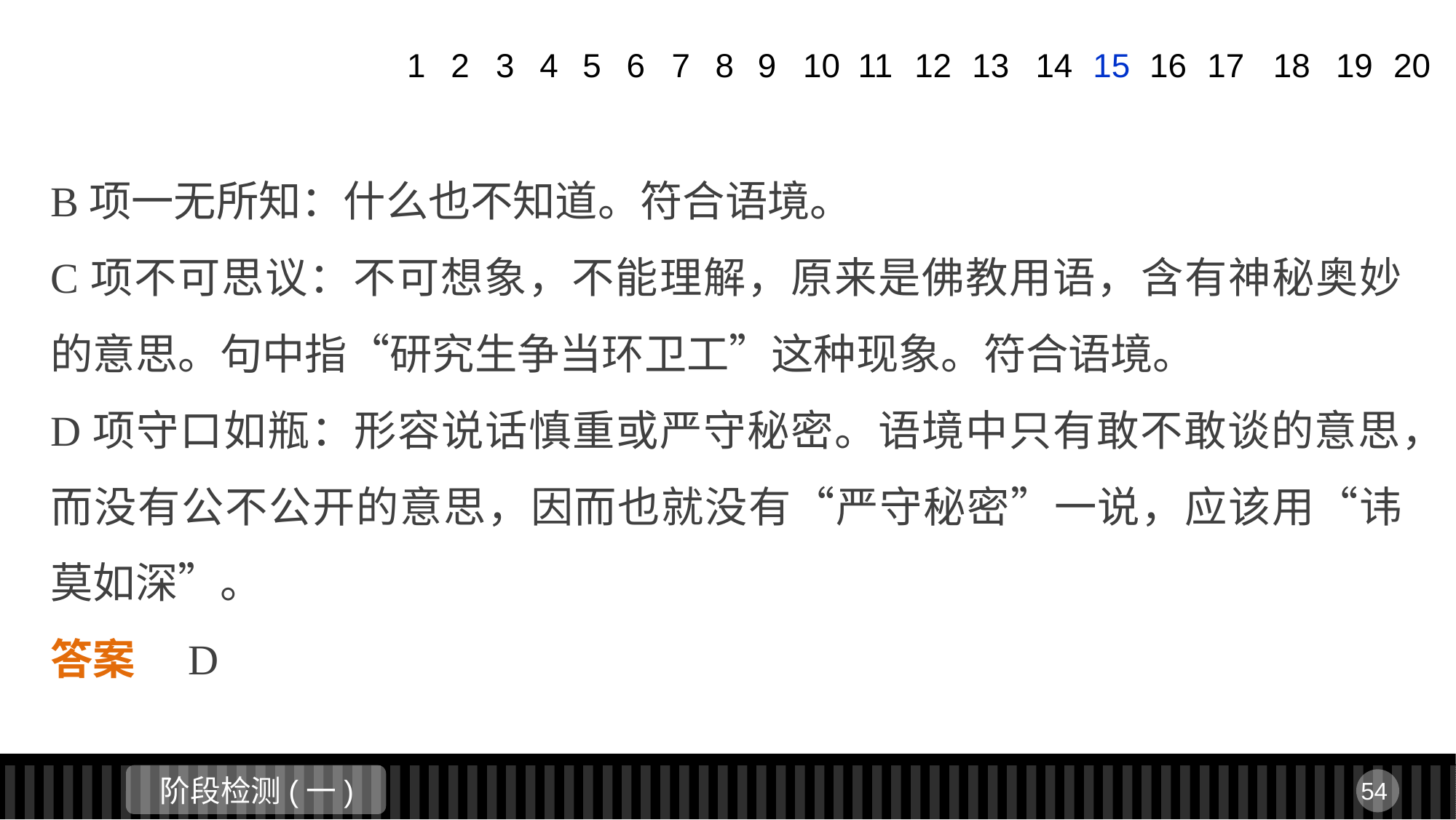

1
2
3
4
5
6
7
8
9
11
12
13
14
15
16
17
18
19
20
10
B项一无所知：什么也不知道。符合语境。
C项不可思议：不可想象，不能理解，原来是佛教用语，含有神秘奥妙的意思。句中指“研究生争当环卫工”这种现象。符合语境。
D项守口如瓶：形容说话慎重或严守秘密。语境中只有敢不敢谈的意思，而没有公不公开的意思，因而也就没有“严守秘密”一说，应该用“讳莫如深”。
答案　D